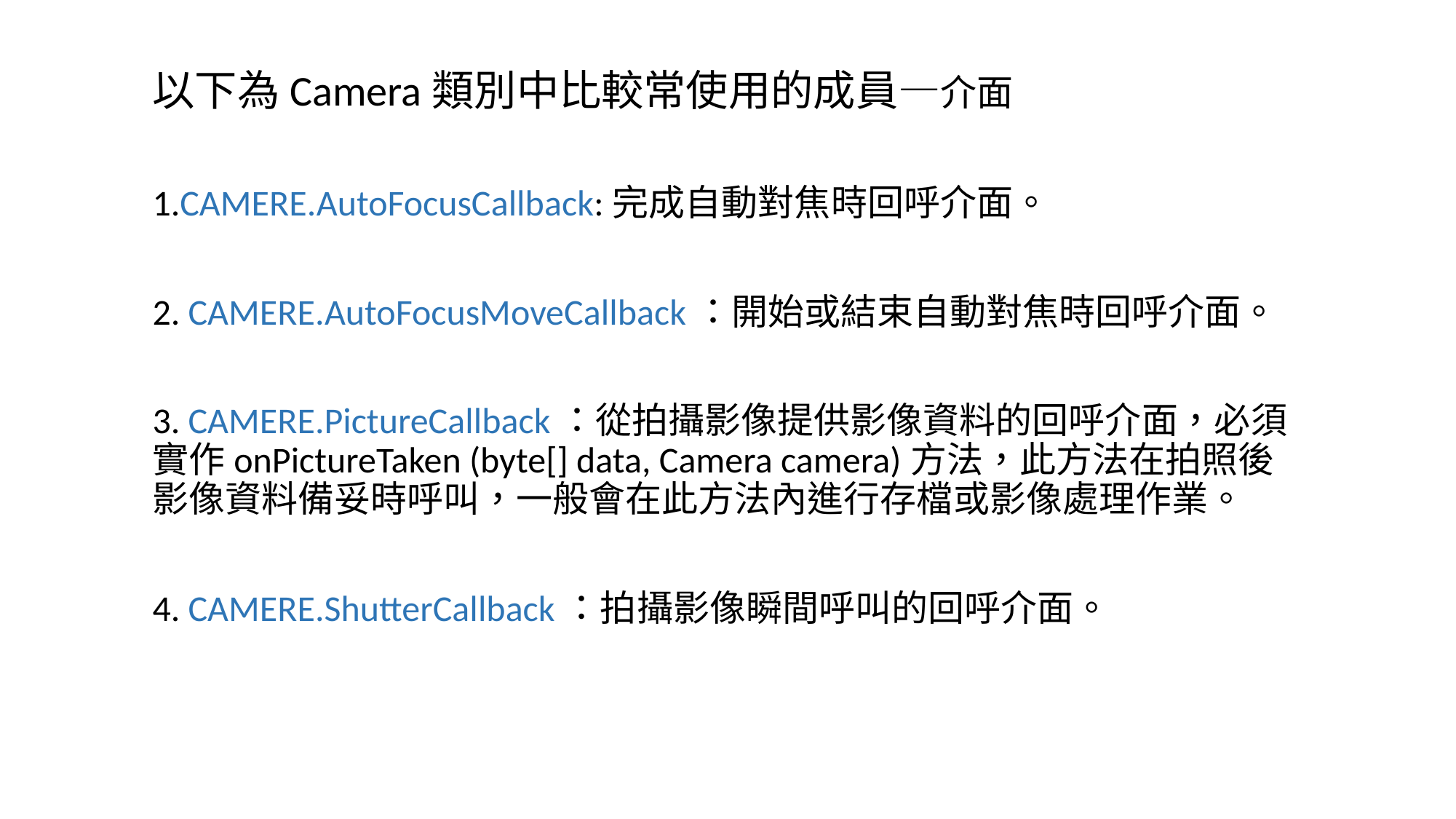

以下為Camera類別中比較常使用的成員—介面

1.CAMERE.AutoFocusCallback:完成自動對焦時回呼介面。

2. CAMERE.AutoFocusMoveCallback：開始或結束自動對焦時回呼介面。

3. CAMERE.PictureCallback：從拍攝影像提供影像資料的回呼介面，必須實作onPictureTaken (byte[] data, Camera camera)方法，此方法在拍照後影像資料備妥時呼叫，一般會在此方法內進行存檔或影像處理作業。

4. CAMERE.ShutterCallback：拍攝影像瞬間呼叫的回呼介面。